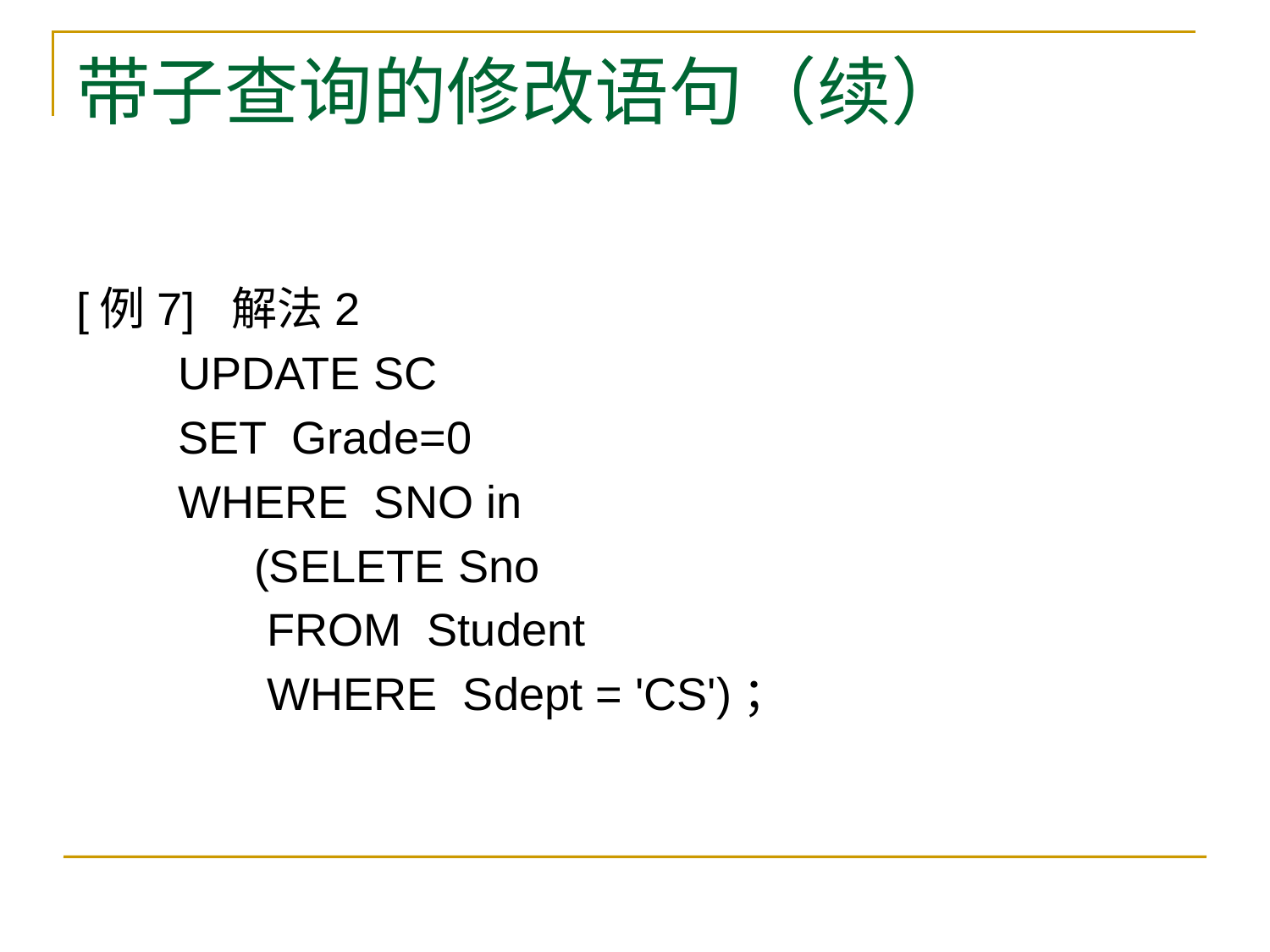

# 带子查询的修改语句（续）

[例7]  解法2
        UPDATE SC
        SET  Grade=0
        WHERE  SNO in
              (SELETE Sno
               FROM  Student
               WHERE  Sdept = 'CS')；